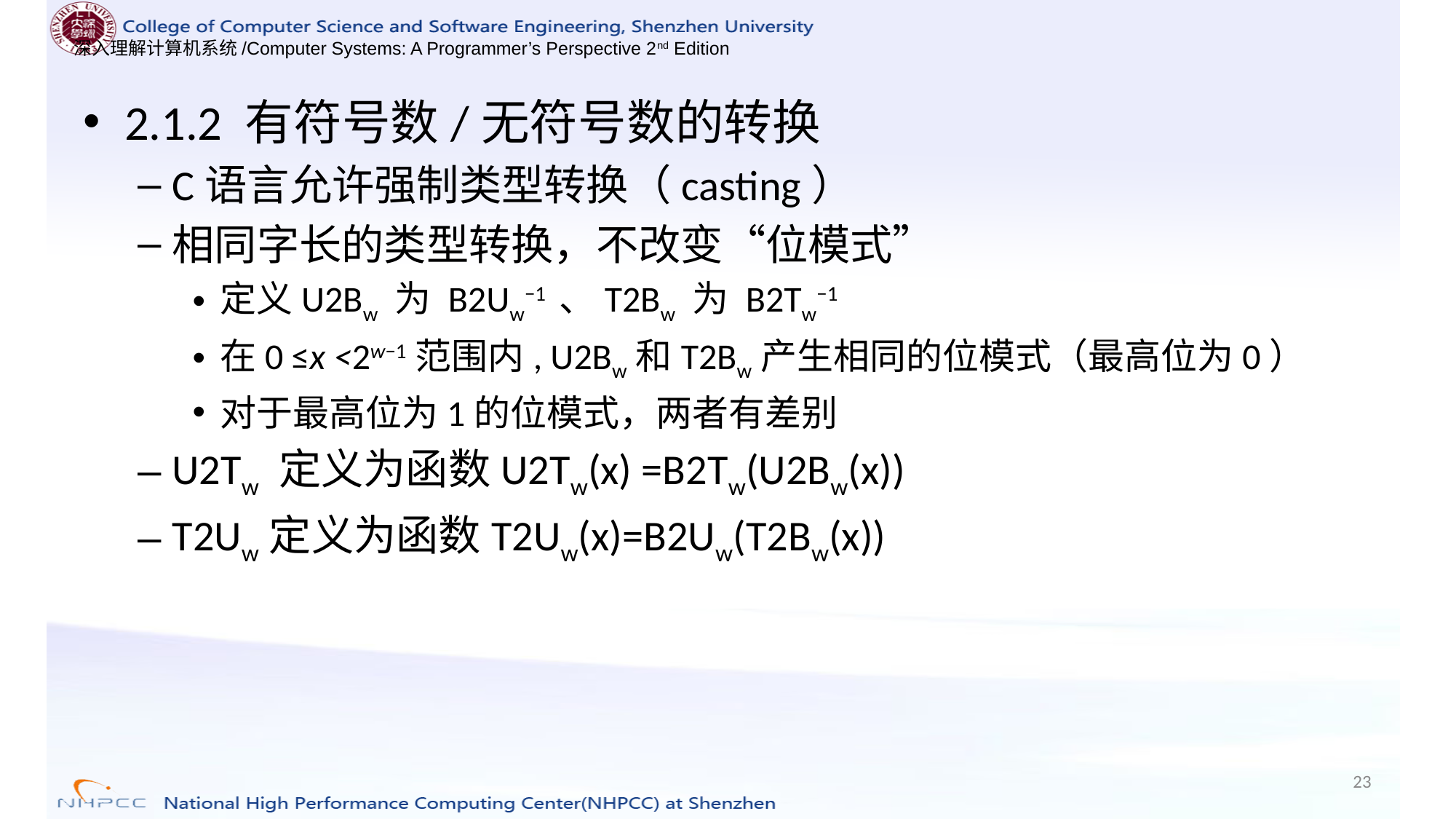

2.1.2 有符号数/无符号数的转换
C语言允许强制类型转换（casting）
相同字长的类型转换，不改变“位模式”
定义U2Bw 为 B2Uw−1 、T2Bw 为 B2Tw−1
在0 ≤x <2w−1范围内, U2Bw和T2Bw产生相同的位模式（最高位为0）
对于最高位为1的位模式，两者有差别
U2Tw 定义为函数U2Tw(x) =B2Tw(U2Bw(x))
T2Uw定义为函数T2Uw(x)=B2Uw(T2Bw(x))

23